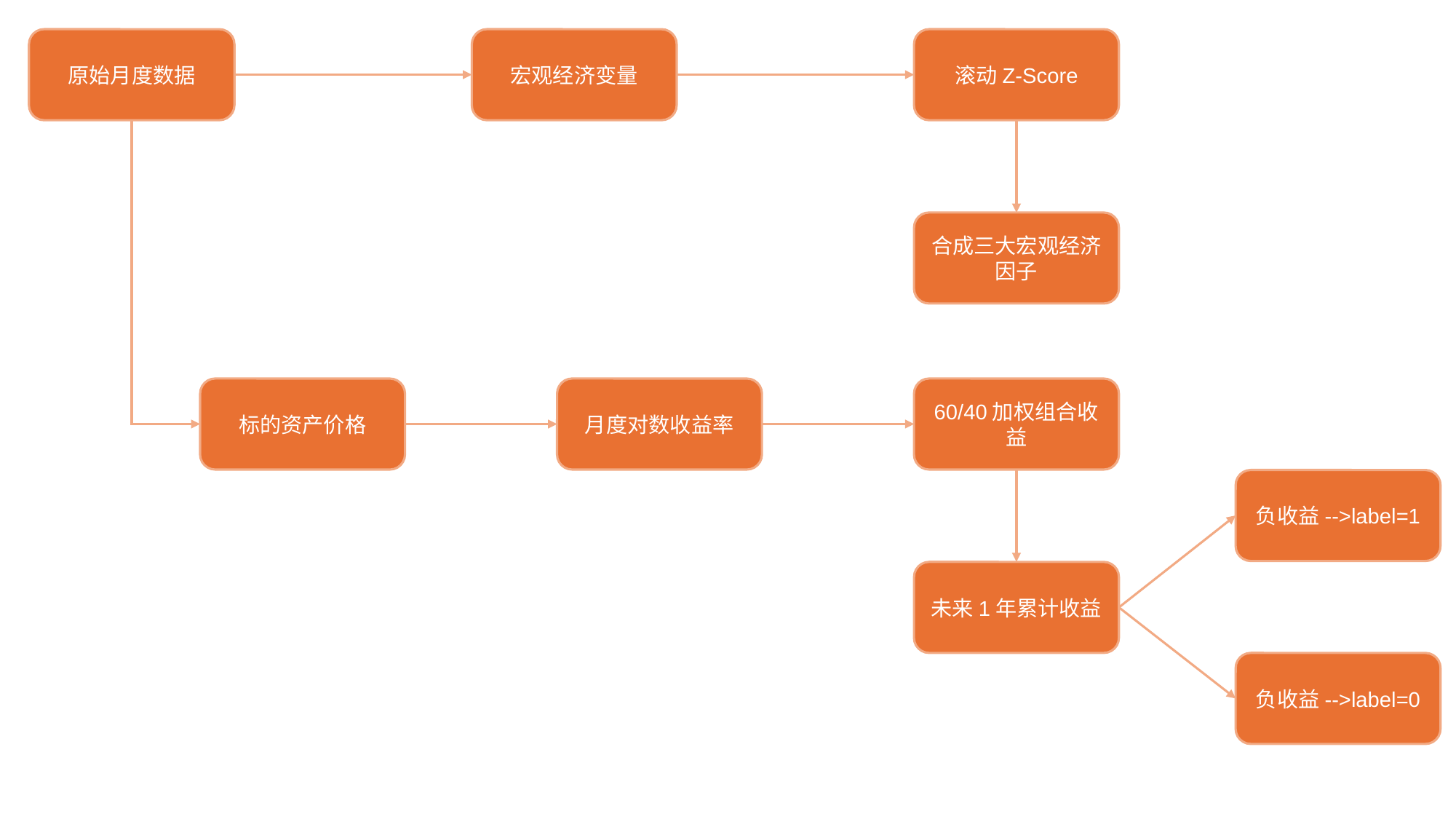

原始月度数据
宏观经济变量
滚动Z-Score
合成三大宏观经济因子
月度对数收益率
60/40加权组合收益
标的资产价格
负收益-->label=1
未来1年累计收益
负收益-->label=0